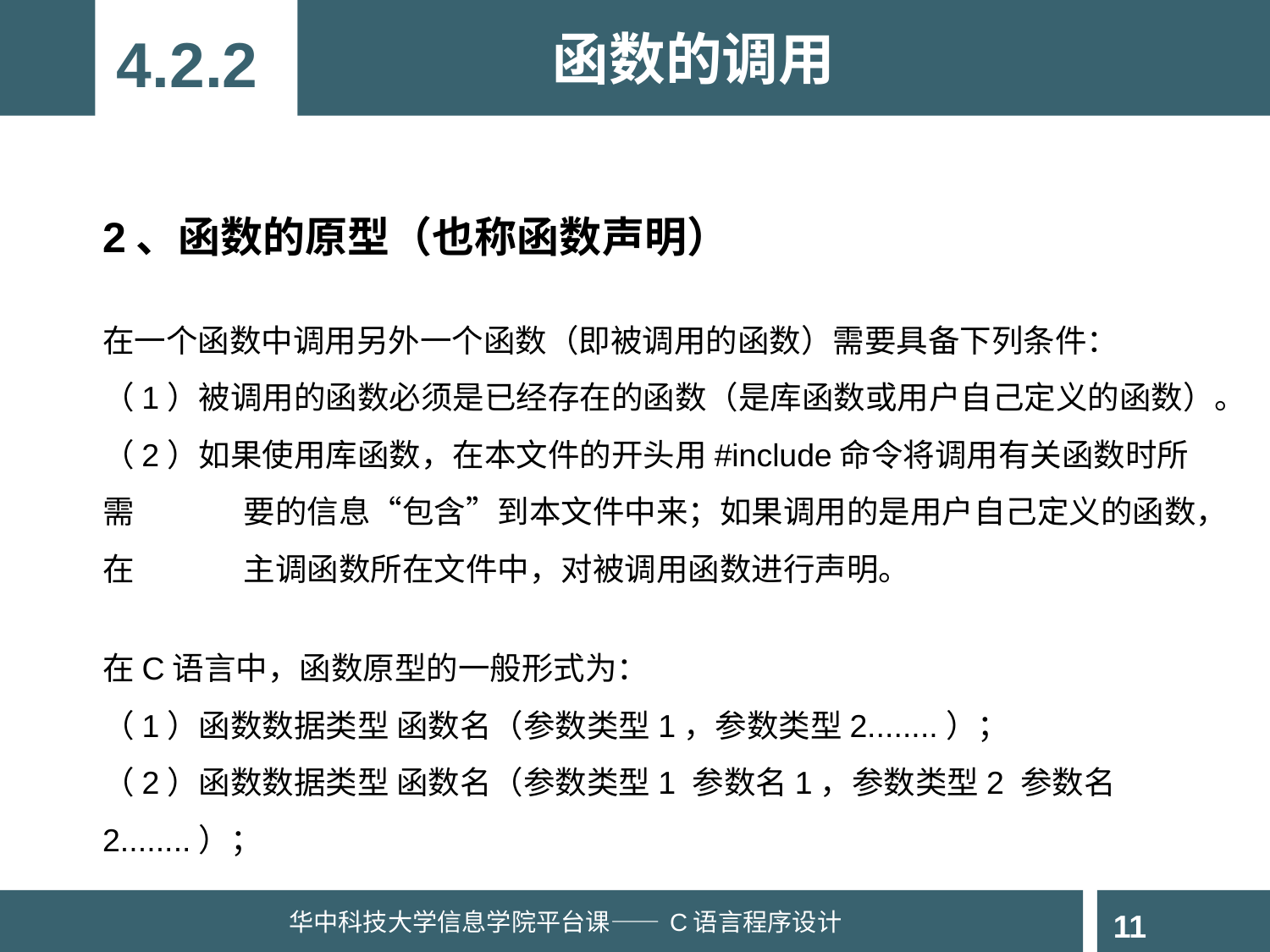

函数的调用
4.2.2
2、函数的原型（也称函数声明）
在一个函数中调用另外一个函数（即被调用的函数）需要具备下列条件：
（1）被调用的函数必须是已经存在的函数（是库函数或用户自己定义的函数）。
（2）如果使用库函数，在本文件的开头用#include命令将调用有关函数时所需	  要的信息“包含”到本文件中来；如果调用的是用户自己定义的函数，在	  主调函数所在文件中，对被调用函数进行声明。
在C语言中，函数原型的一般形式为：
（1）函数数据类型 函数名（参数类型1，参数类型2........）；
（2）函数数据类型 函数名（参数类型1 参数名1，参数类型2 参数名2........）；